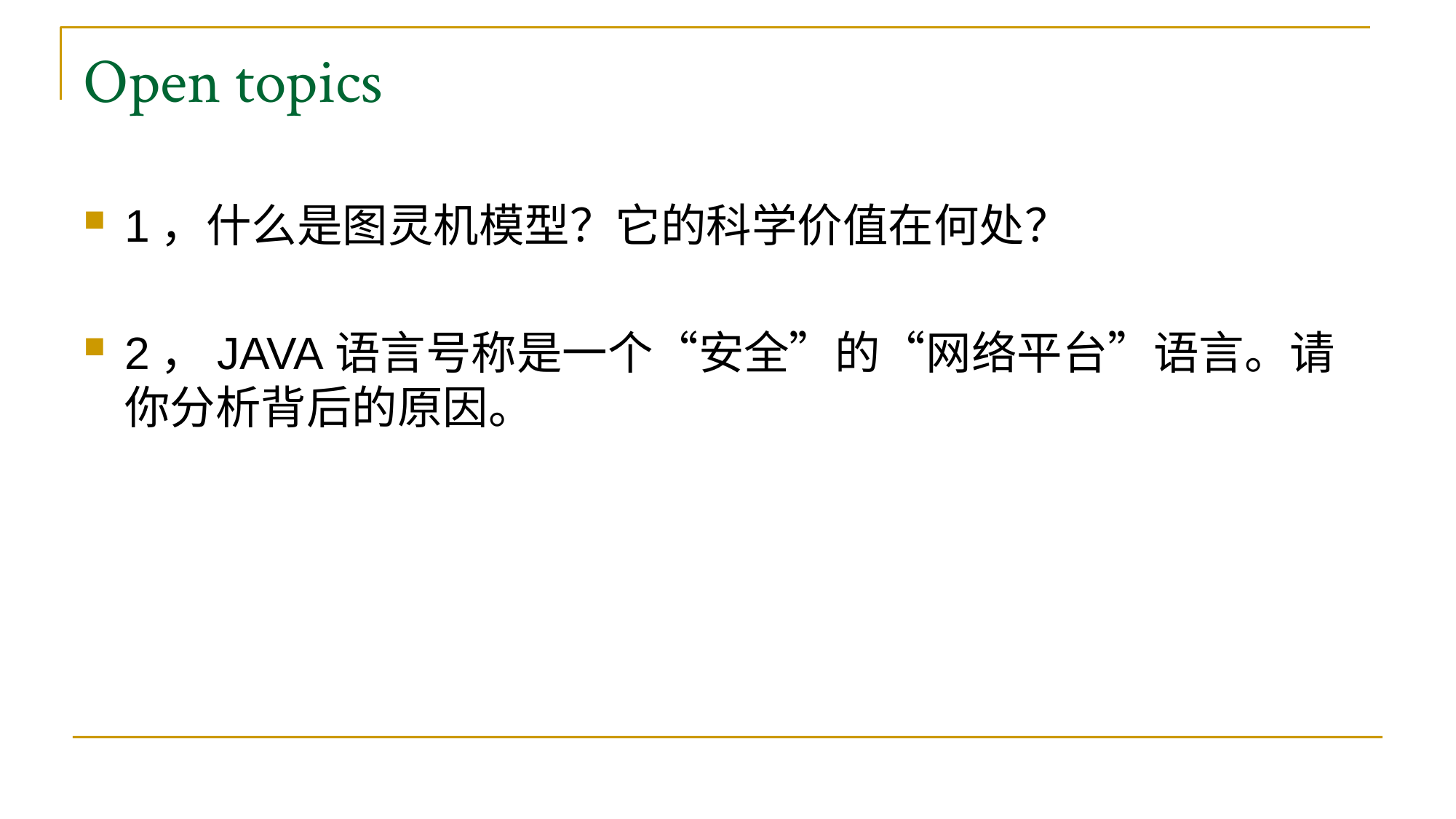

# Open topics
1，什么是图灵机模型？它的科学价值在何处？

2，JAVA语言号称是一个“安全”的“网络平台”语言。请你分析背后的原因。